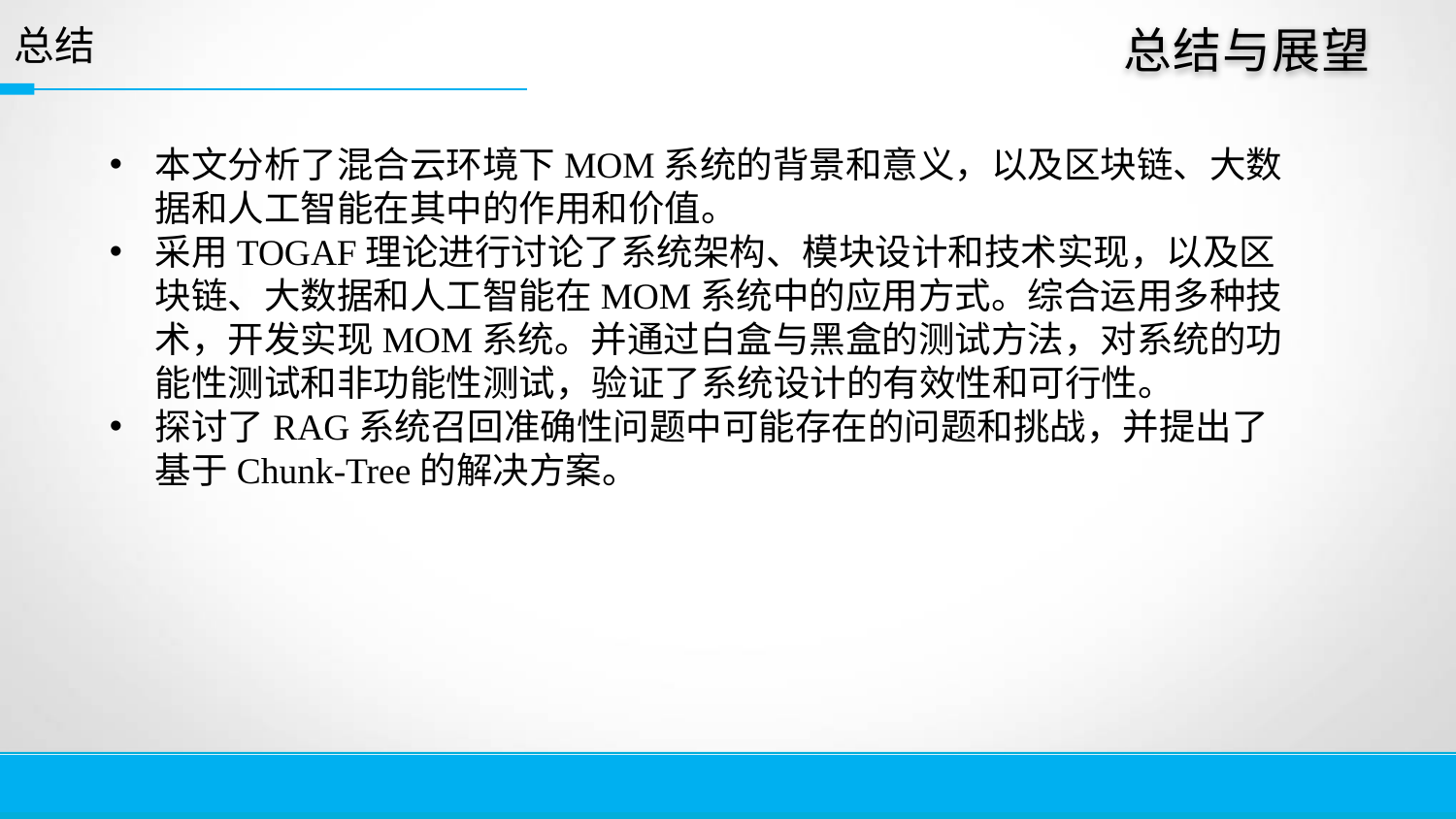

总结与展望
总结

本文分析了混合云环境下MOM系统的背景和意义，以及区块链、大数据和人工智能在其中的作用和价值。
采用TOGAF理论进行讨论了系统架构、模块设计和技术实现，以及区块链、大数据和人工智能在MOM系统中的应用方式。综合运用多种技术，开发实现MOM系统。并通过白盒与黑盒的测试方法，对系统的功能性测试和非功能性测试，验证了系统设计的有效性和可行性。
探讨了RAG系统召回准确性问题中可能存在的问题和挑战，并提出了基于Chunk-Tree的解决方案。

11